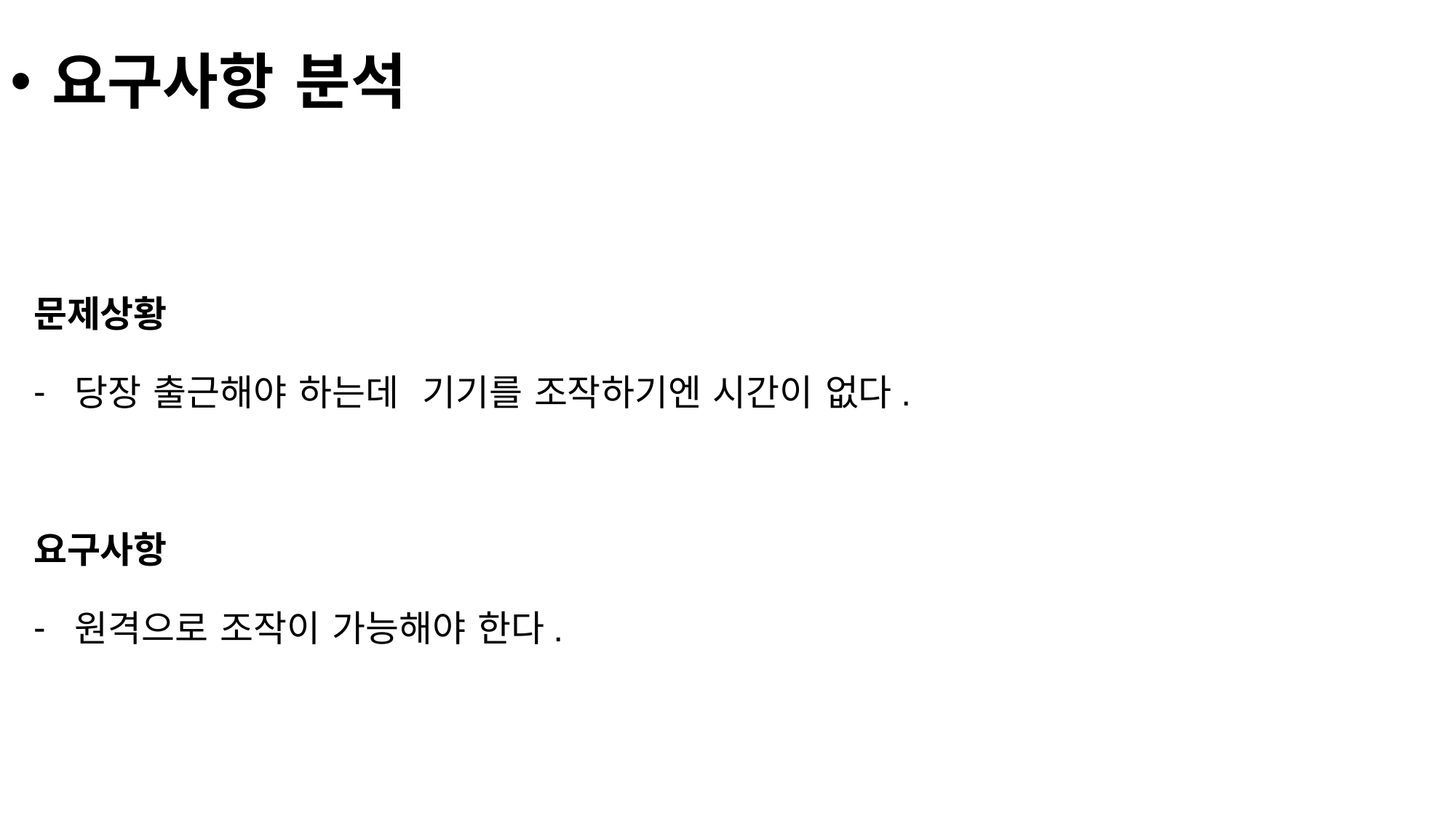

요구사항 분석
문제상황

당장 출근해야 하는데  기기를 조작하기엔 시간이 없다.

요구사항

원격으로 조작이 가능해야 한다.